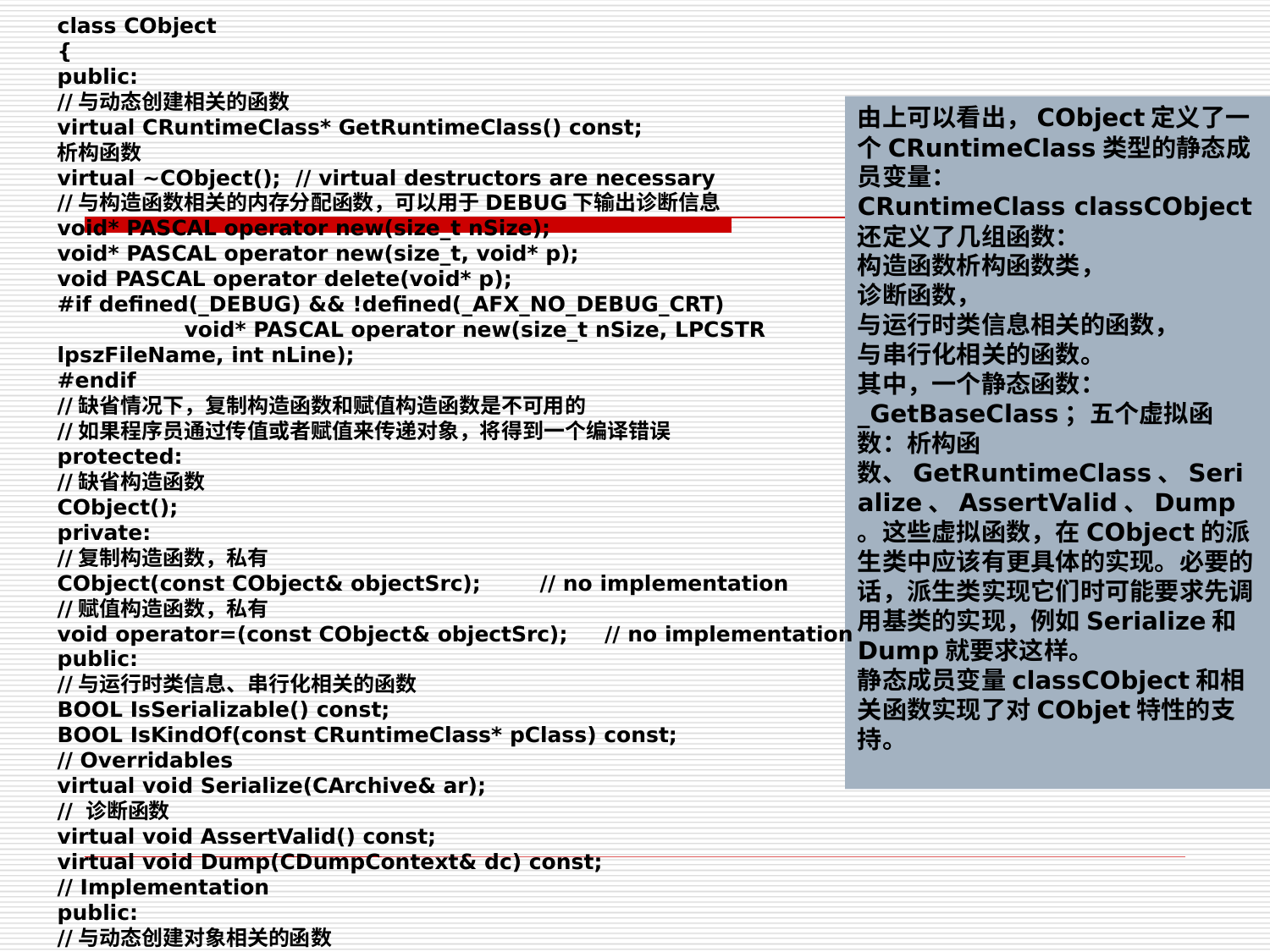

class CObject
{
public:
//与动态创建相关的函数
virtual CRuntimeClass* GetRuntimeClass() const;
析构函数
virtual ~CObject();  // virtual destructors are necessary
//与构造函数相关的内存分配函数，可以用于DEBUG下输出诊断信息
void* PASCAL operator new(size_t nSize);
void* PASCAL operator new(size_t, void* p);
void PASCAL operator delete(void* p);
#if defined(_DEBUG) && !defined(_AFX_NO_DEBUG_CRT)
	void* PASCAL operator new(size_t nSize, LPCSTR lpszFileName, int nLine);
#endif
//缺省情况下，复制构造函数和赋值构造函数是不可用的
//如果程序员通过传值或者赋值来传递对象，将得到一个编译错误
protected:
//缺省构造函数
CObject();
private:
//复制构造函数，私有
CObject(const CObject& objectSrc);        // no implementation
//赋值构造函数，私有
void operator=(const CObject& objectSrc);     // no implementation
public:
//与运行时类信息、串行化相关的函数
BOOL IsSerializable() const;
BOOL IsKindOf(const CRuntimeClass* pClass) const;
// Overridables
virtual void Serialize(CArchive& ar);
// 诊断函数
virtual void AssertValid() const;
virtual void Dump(CDumpContext& dc) const;
// Implementation
public:
//与动态创建对象相关的函数
static const AFX_DATA CRuntimeClass classCObject;
#ifdef _AFXDLL
static CRuntimeClass* PASCAL _GetBaseClass();
#endif
};

由上可以看出，CObject定义了一个CRuntimeClass类型的静态成员变量：
CRuntimeClass classCObject
还定义了几组函数：
构造函数析构函数类，
诊断函数，
与运行时类信息相关的函数，
与串行化相关的函数。
其中，一个静态函数：_GetBaseClass；五个虚拟函数：析构函数、GetRuntimeClass、Serialize、AssertValid、Dump。这些虚拟函数，在CObject的派生类中应该有更具体的实现。必要的话，派生类实现它们时可能要求先调用基类的实现，例如Serialize和Dump就要求这样。
静态成员变量classCObject和相关函数实现了对CObjet特性的支持。